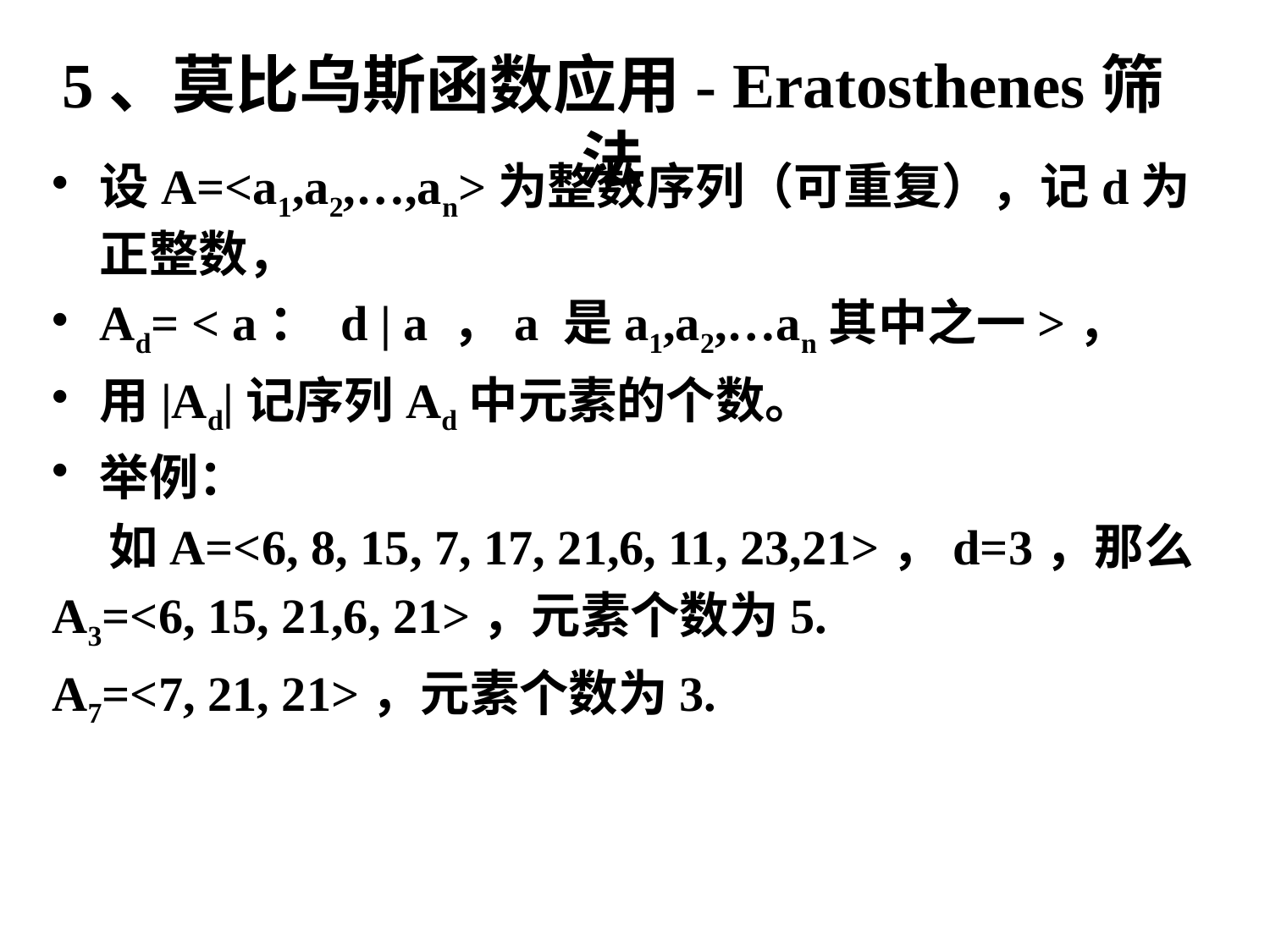

# 5、莫比乌斯函数应用- Eratosthenes筛法
设A=<a1,a2,…,an>为整数序列（可重复），记d为正整数，
Ad= < a： d | a ，a 是a1,a2,…an其中之一>，
用|Ad|记序列Ad中元素的个数。
举例：
    如A=<6, 8, 15, 7, 17, 21,6, 11, 23,21>，d=3，那么
A3=<6, 15, 21,6, 21>，元素个数为5.
A7=<7, 21, 21>，元素个数为3.